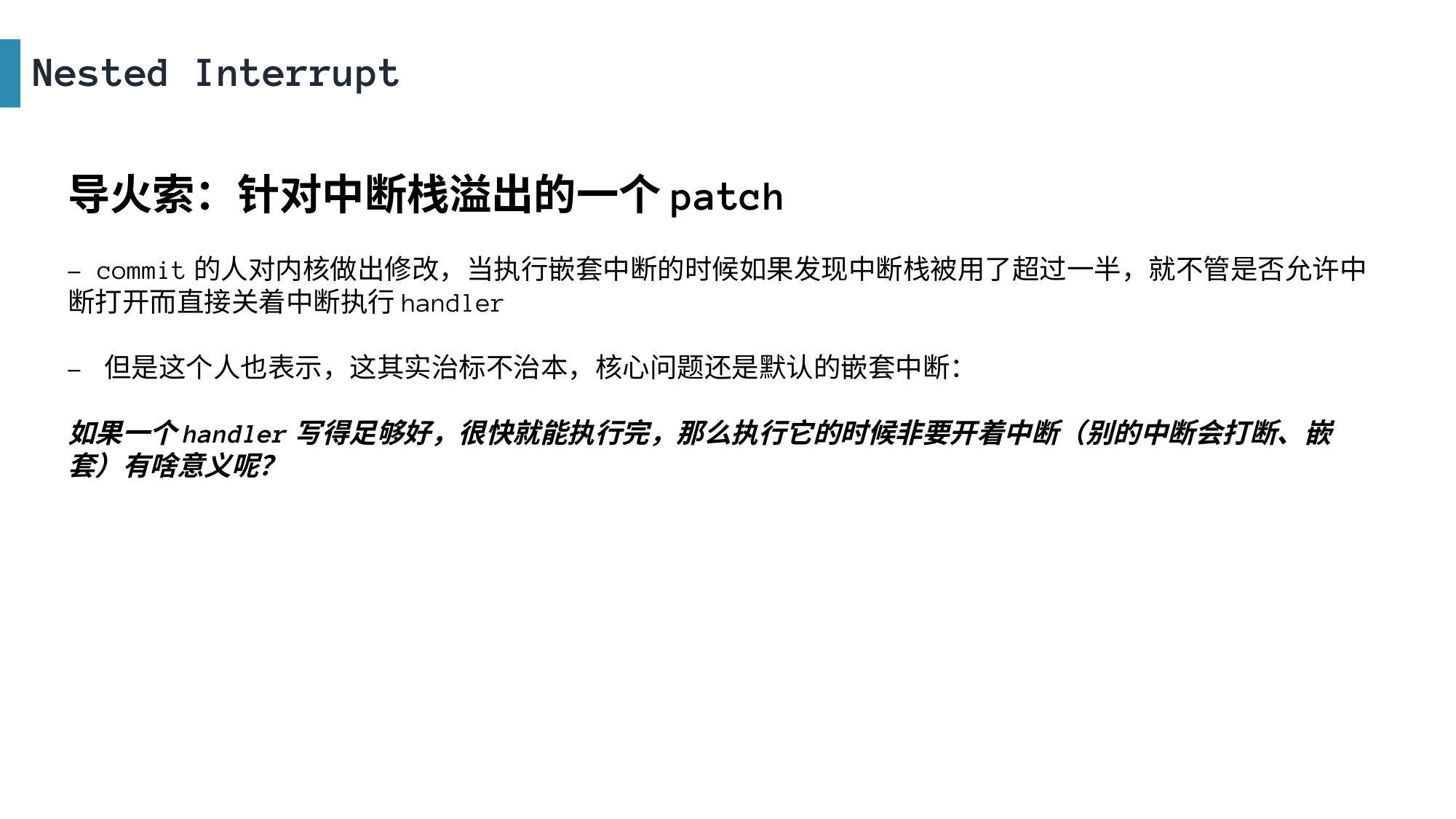

Nested Interrupt

导火索：针对中断栈溢出的一个patch

- commit的人对内核做出修改，当执行嵌套中断的时候如果发现中断栈被用了超过一半，就不管是否允许中断打开而直接关着中断执行handler

- 但是这个人也表示，这其实治标不治本，核心问题还是默认的嵌套中断：

如果一个handler写得足够好，很快就能执行完，那么执行它的时候非要开着中断（别的中断会打断、嵌套）有啥意义呢？